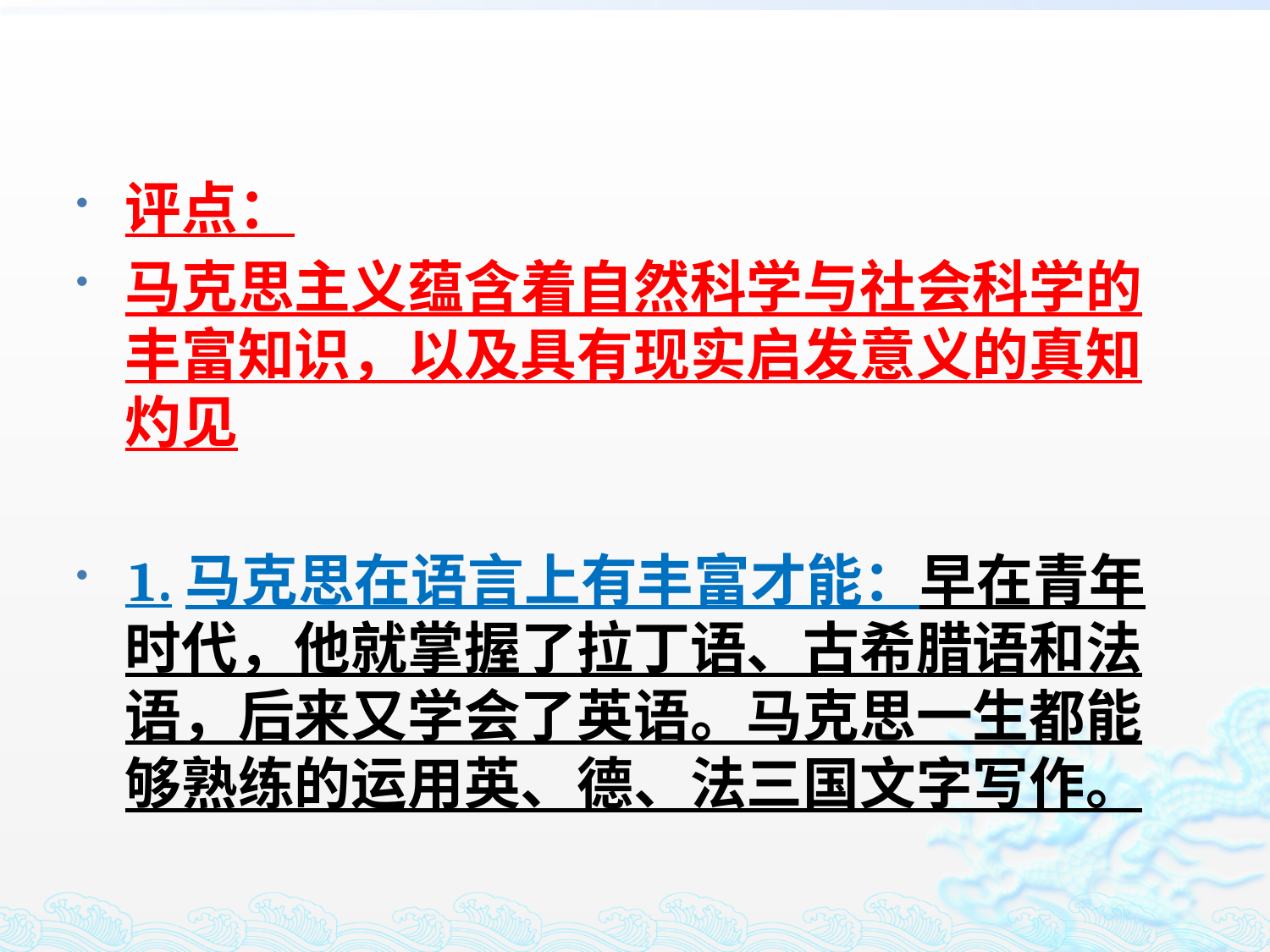

评点：
马克思主义蕴含着自然科学与社会科学的丰富知识，以及具有现实启发意义的真知灼见

1.马克思在语言上有丰富才能：早在青年时代，他就掌握了拉丁语、古希腊语和法语，后来又学会了英语。马克思一生都能够熟练的运用英、德、法三国文字写作。